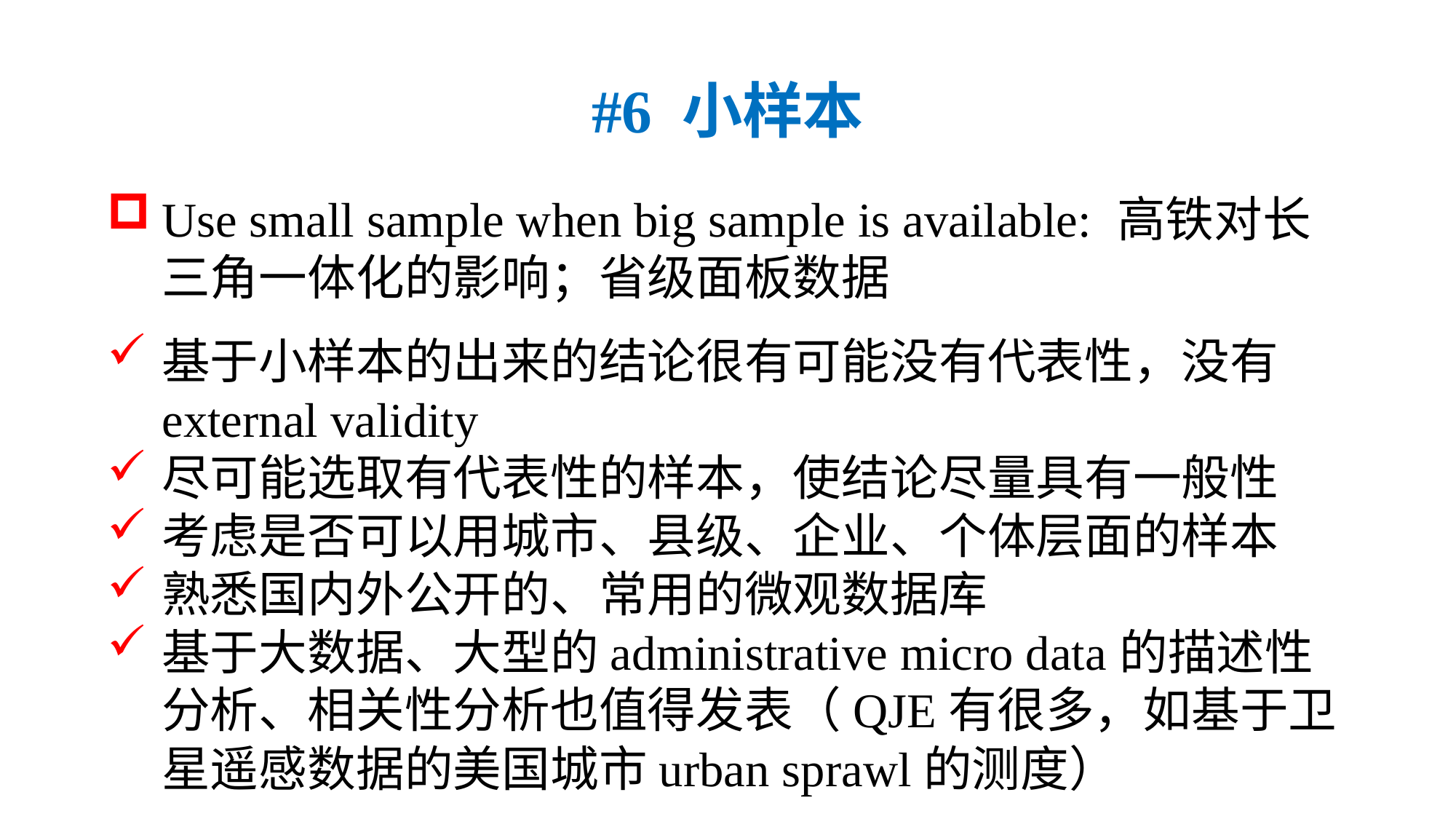

#6 小样本

Use small sample when big sample is available: 高铁对长三角一体化的影响；省级面板数据

基于小样本的出来的结论很有可能没有代表性，没有external validity
尽可能选取有代表性的样本，使结论尽量具有一般性
考虑是否可以用城市、县级、企业、个体层面的样本
熟悉国内外公开的、常用的微观数据库
基于大数据、大型的administrative micro data的描述性分析、相关性分析也值得发表（QJE有很多，如基于卫星遥感数据的美国城市urban sprawl的测度）